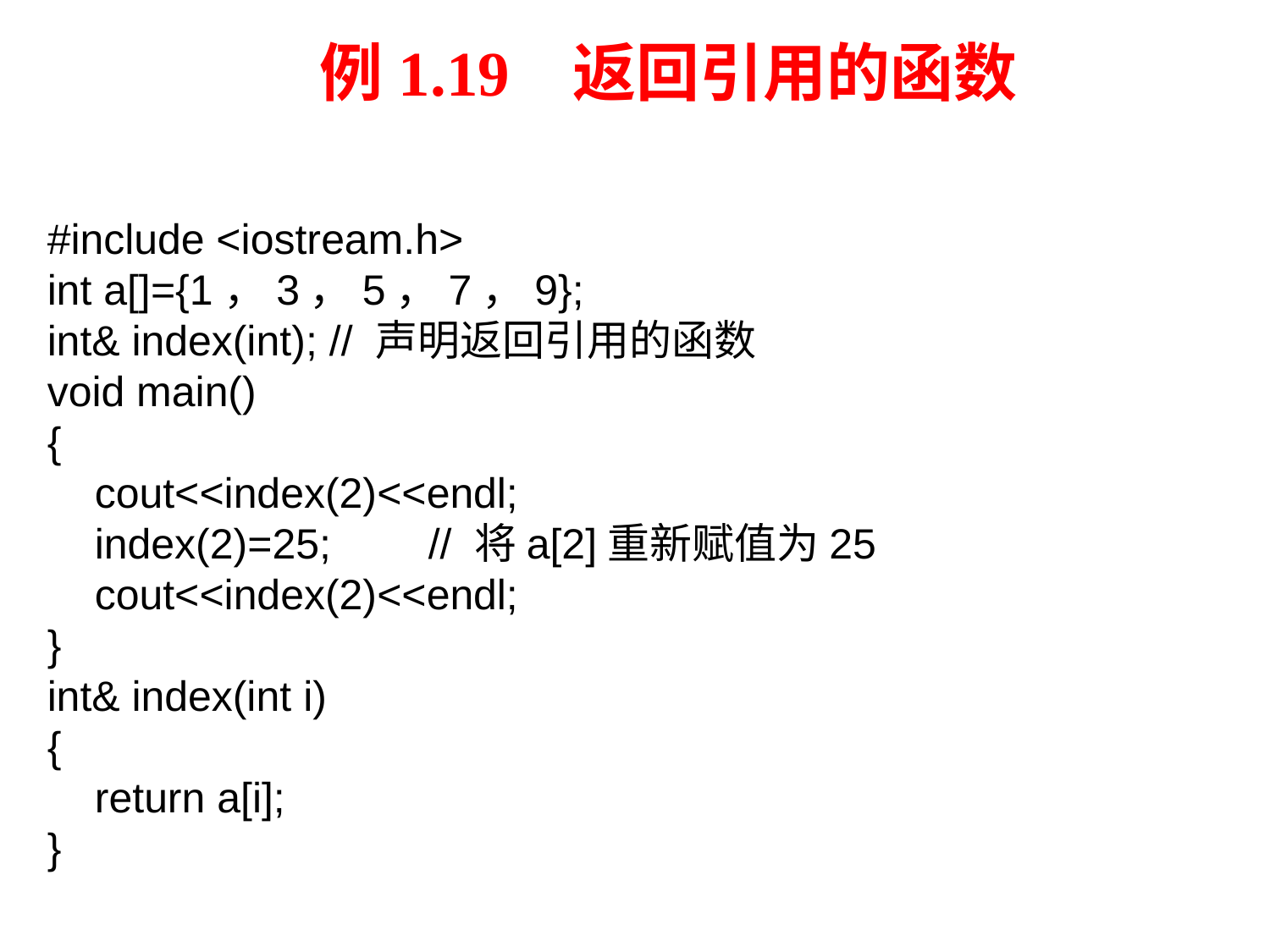

例1.19   返回引用的函数
#include <iostream.h>
int a[]={1，3，5，7，9};
int& index(int); // 声明返回引用的函数
void main()
{
    cout<<index(2)<<endl;
    index(2)=25; 	// 将a[2]重新赋值为25
    cout<<index(2)<<endl;
}
int& index(int i)
{
    return a[i];
}